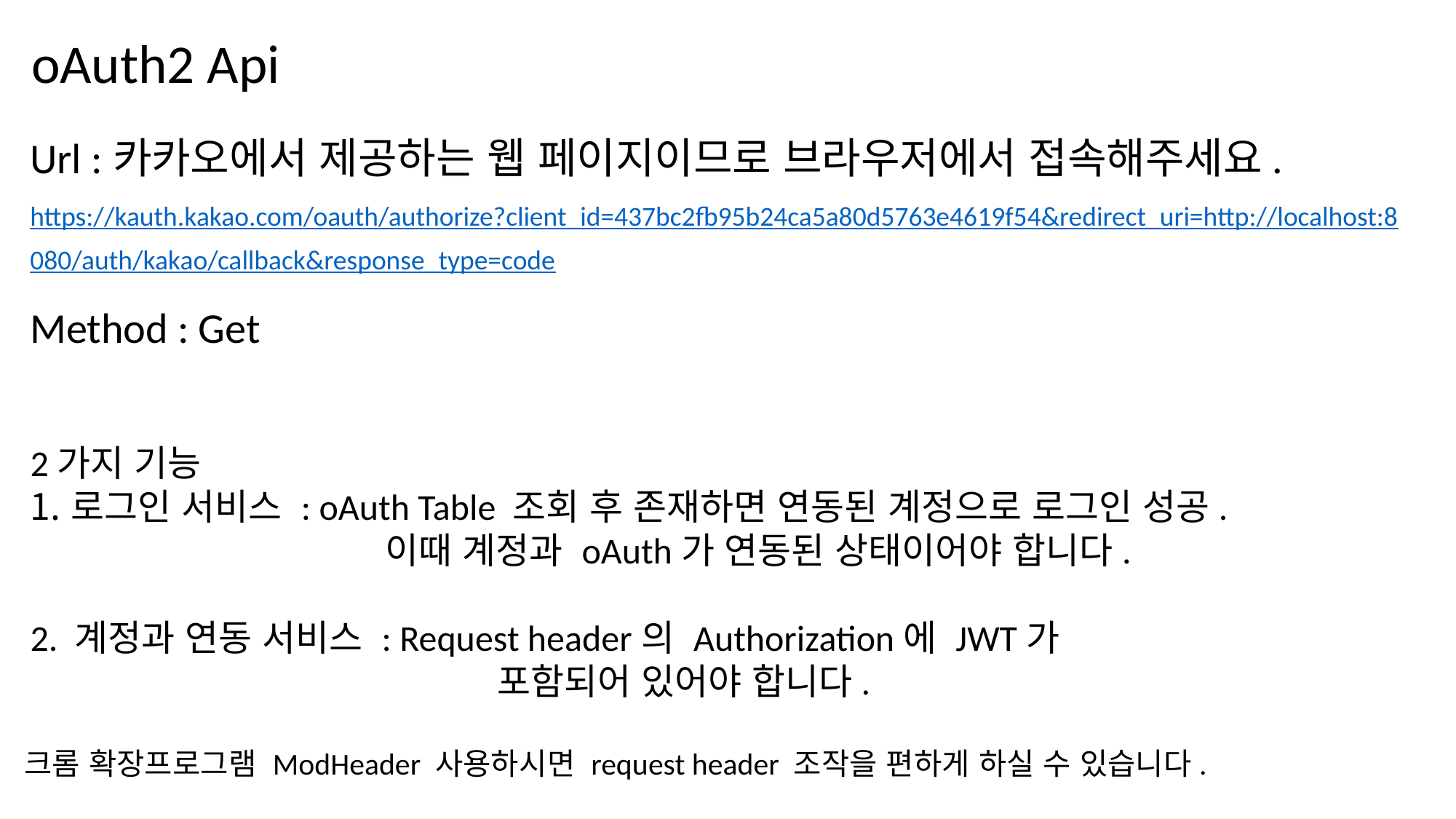

oAuth2 Api
Url :카카오에서 제공하는 웹 페이지이므로 브라우저에서 접속해주세요. https://kauth.kakao.com/oauth/authorize?client_id=437bc2fb95b24ca5a80d5763e4619f54&redirect_uri=http://localhost:8080/auth/kakao/callback&response_type=code
Method : Get
2가지 기능
로그인 서비스 : oAuth Table 조회 후 존재하면 연동된 계정으로 로그인 성공.
                                  이때 계정과 oAuth가 연동된 상태이어야 합니다.

2. 계정과 연동 서비스 : Request header의 Authorization에 JWT가
                                             포함되어 있어야 합니다.
크롬 확장프로그램 ModHeader 사용하시면 request header 조작을 편하게 하실 수 있습니다.